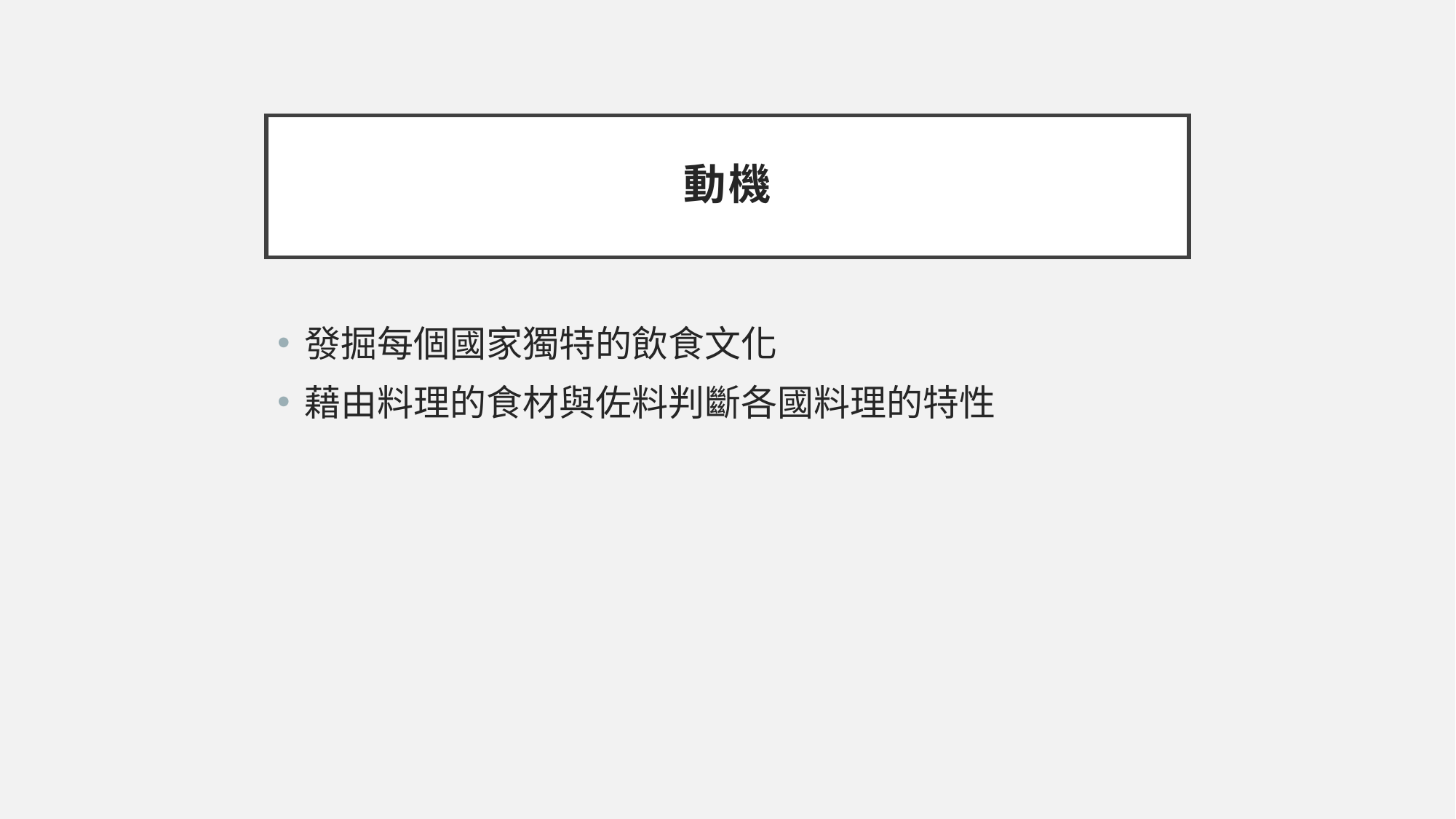

# 動機
發掘每個國家獨特的飲食文化
藉由料理的食材與佐料判斷各國料理的特性